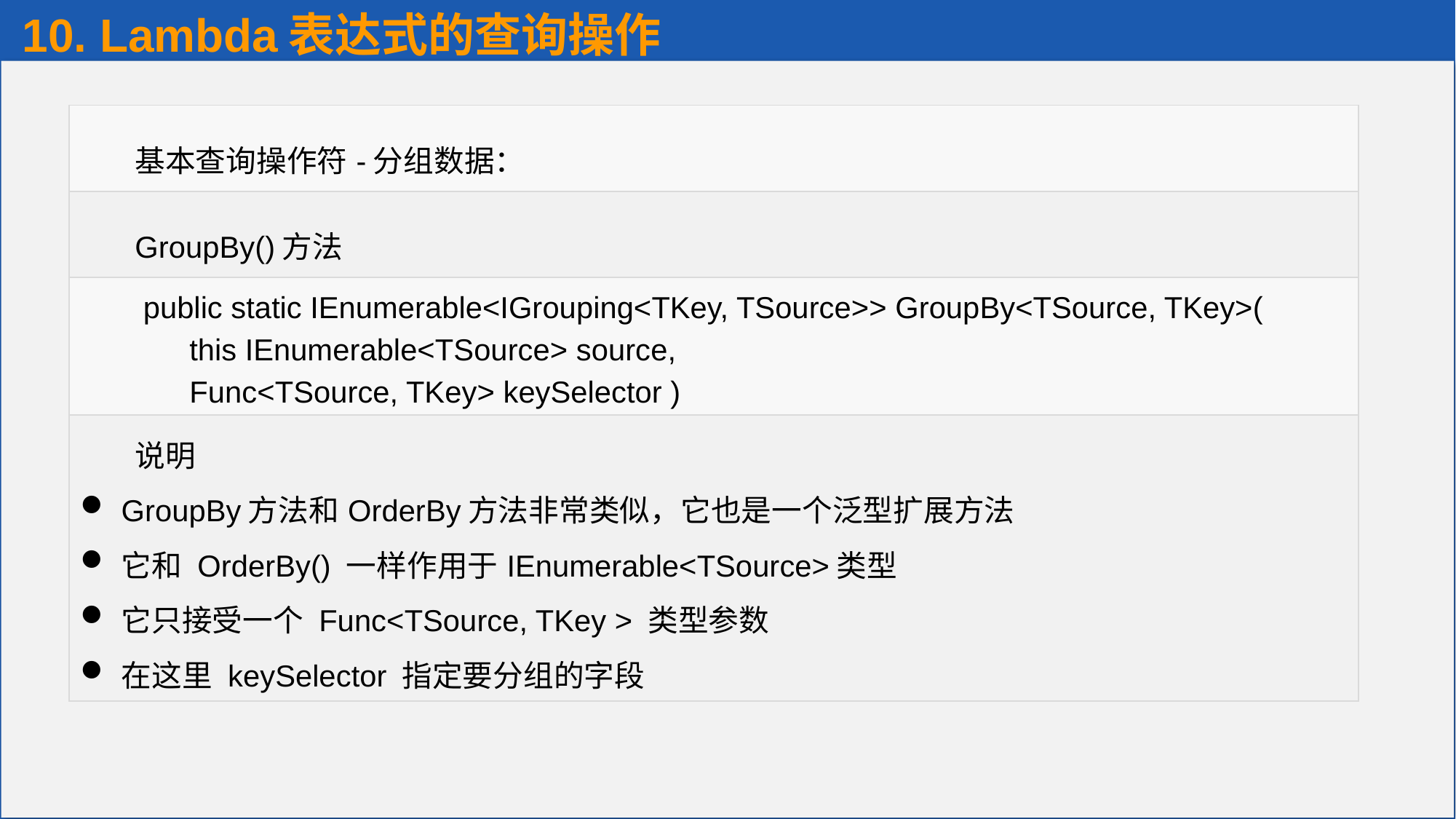

10. Lambda表达式的查询操作
| 基本查询操作符-分组数据： |
| --- |
| GroupBy()方法 |
| public static IEnumerable<IGrouping<TKey, TSource>> GroupBy<TSource, TKey>( this IEnumerable<TSource> source, Func<TSource, TKey> keySelector ) |
| 说明 GroupBy方法和OrderBy方法非常类似，它也是一个泛型扩展方法 它和 OrderBy() 一样作用于IEnumerable<TSource>类型 它只接受一个 Func<TSource, TKey > 类型参数 在这里 keySelector 指定要分组的字段 |